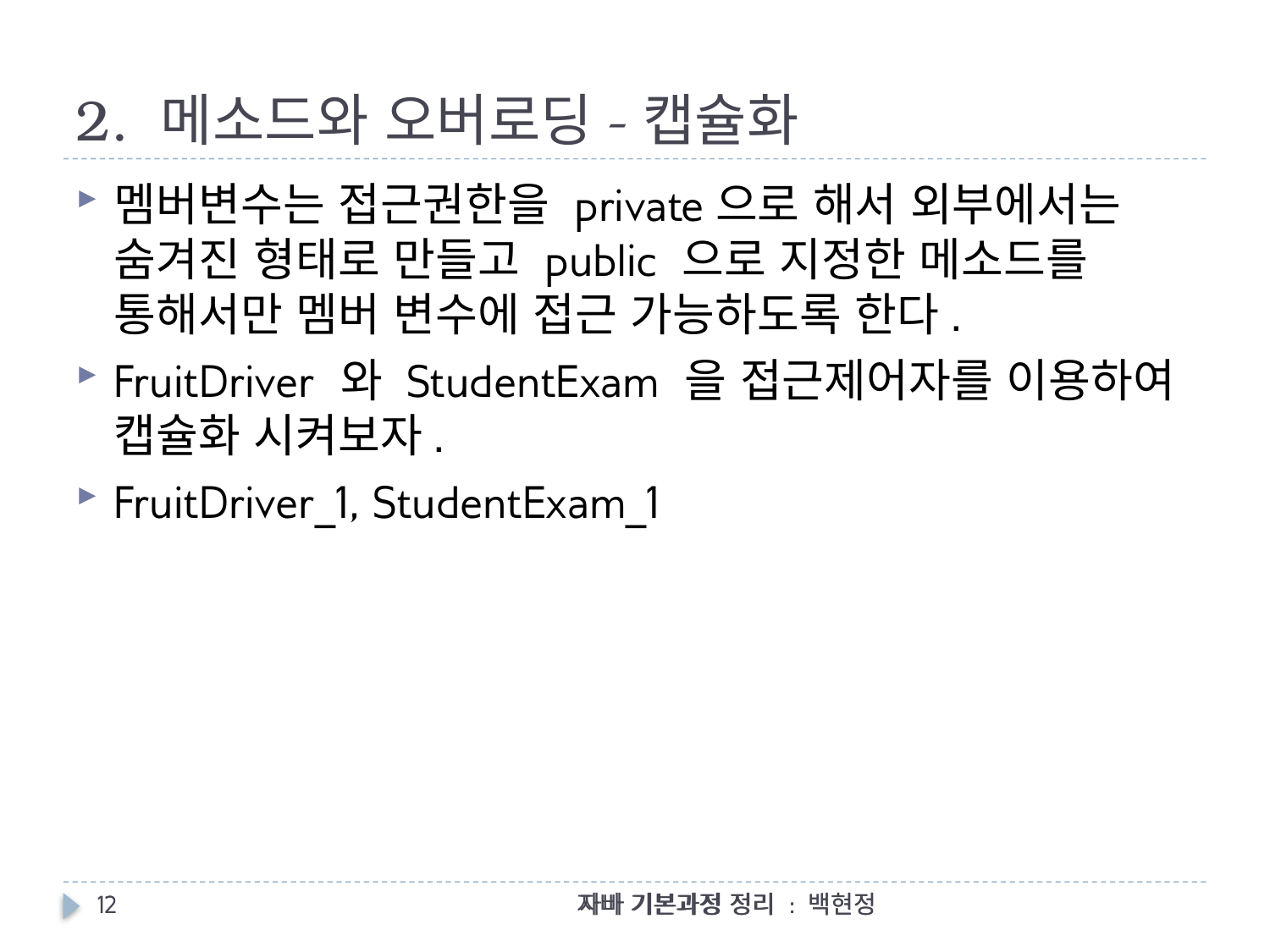

# 2. 메소드와 오버로딩-캡슐화
멤버변수는 접근권한을 private으로 해서 외부에서는 숨겨진 형태로 만들고 public 으로 지정한 메소드를 통해서만 멤버 변수에 접근 가능하도록 한다.
FruitDriver 와 StudentExam 을 접근제어자를 이용하여 캡슐화 시켜보자.
FruitDriver_1, StudentExam_1

12
12
자바 기본과정 정리 : 백현정
자바 기본과정 정리 : 백현정